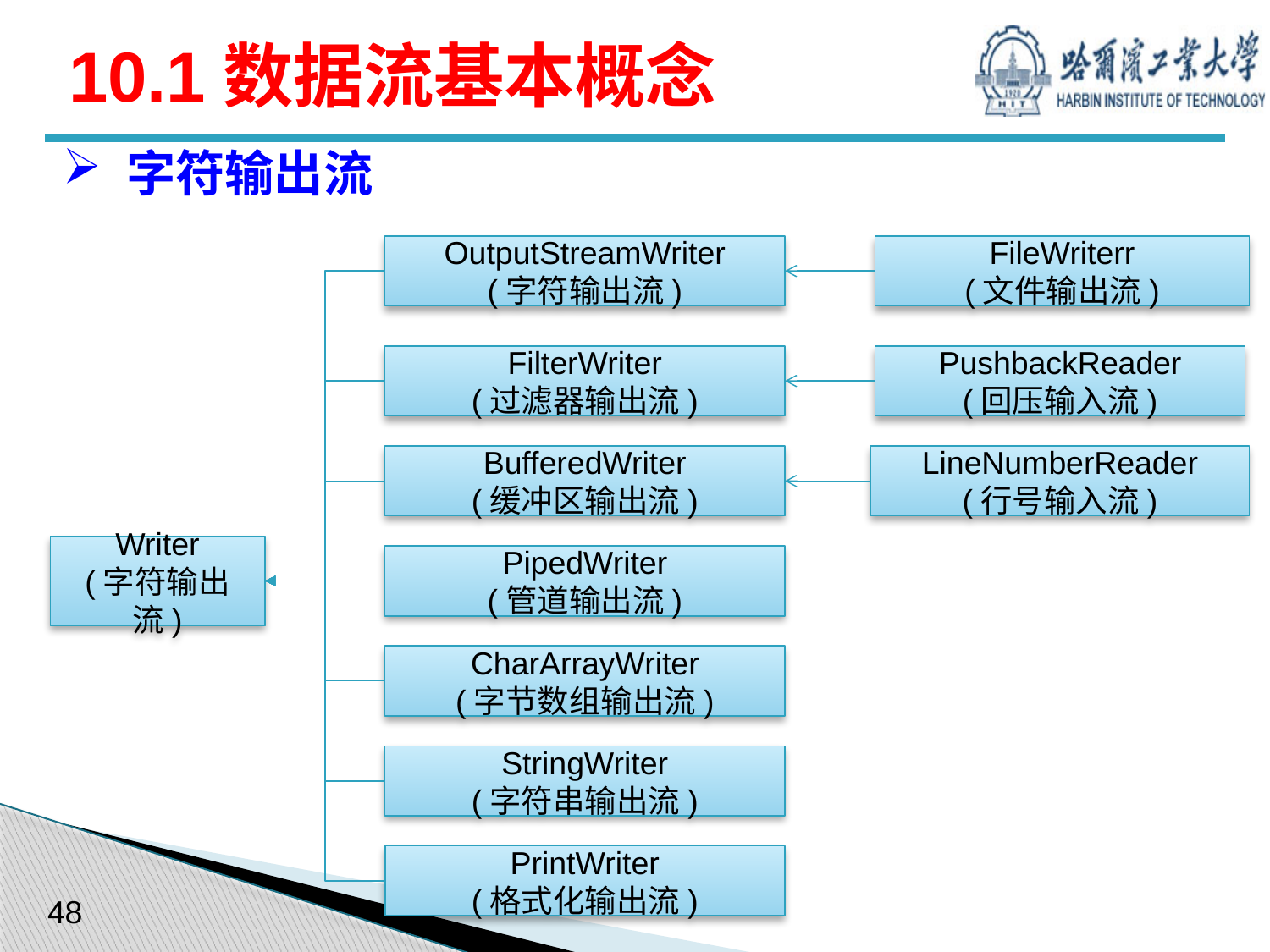

# 10.1数据流基本概念
字符输出流
OutputStreamWriter
(字符输出流)
FileWriterr
(文件输出流)
FilterWriter
(过滤器输出流)
PushbackReader
(回压输入流)
BufferedWriter
(缓冲区输出流)
LineNumberReader
(行号输入流)
Writer
(字符输出流)
PipedWriter
(管道输出流)
CharArrayWriter
(字节数组输出流)
StringWriter
(字符串输出流)
PrintWriter
(格式化输出流)